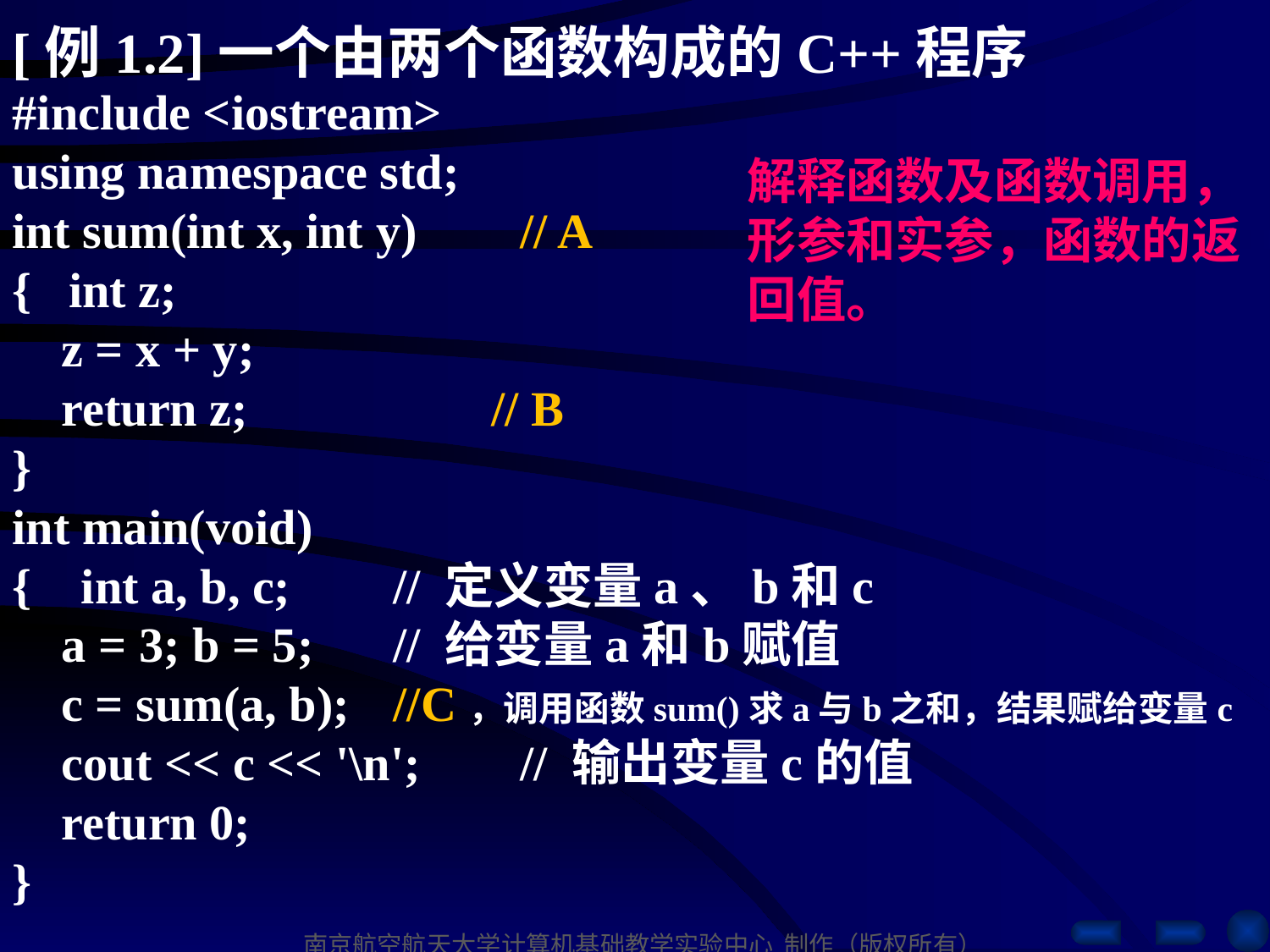

[例1.2]一个由两个函数构成的C++程序
#include <iostream>
using namespace std;
int sum(int x, int y)	// A
{   int z;
    z = x + y;
    return z; 		        // B
}
int main(void)
{    int a, b, c;	// 定义变量a、b和c
    a = 3; b = 5;	// 给变量a和b赋值
    c = sum(a, b);	//C，调用函数sum()求a与b之和，结果赋给变量c
    cout << c << '\n';	// 输出变量c的值
    return 0;
}
解释函数及函数调用，形参和实参，函数的返回值。